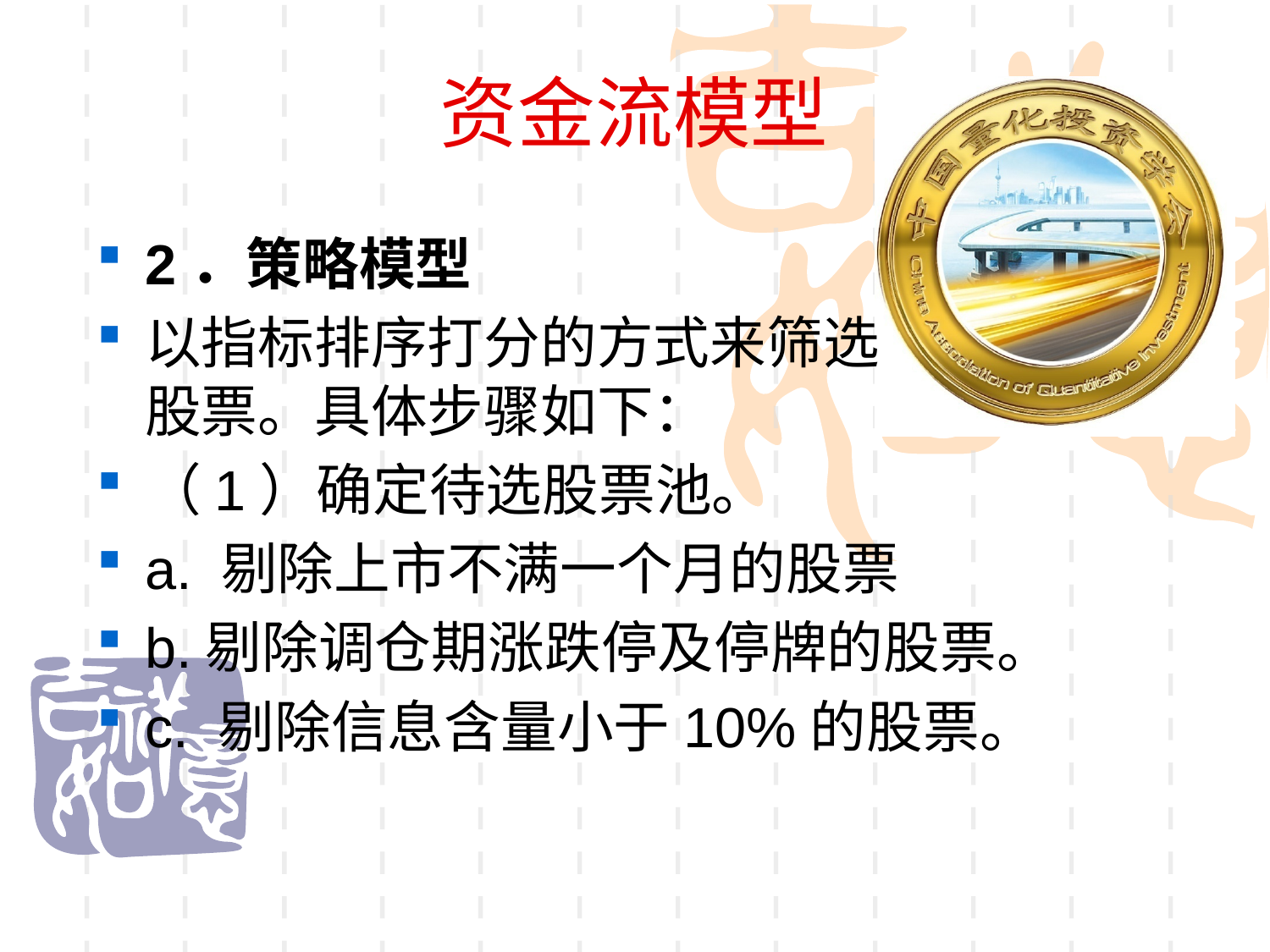

资金流模型
2．策略模型
以指标排序打分的方式来筛选
股票。具体步骤如下：
（1）确定待选股票池。
a. 剔除上市不满一个月的股票
b.剔除调仓期涨跌停及停牌的股票。
c. 剔除信息含量小于10%的股票。